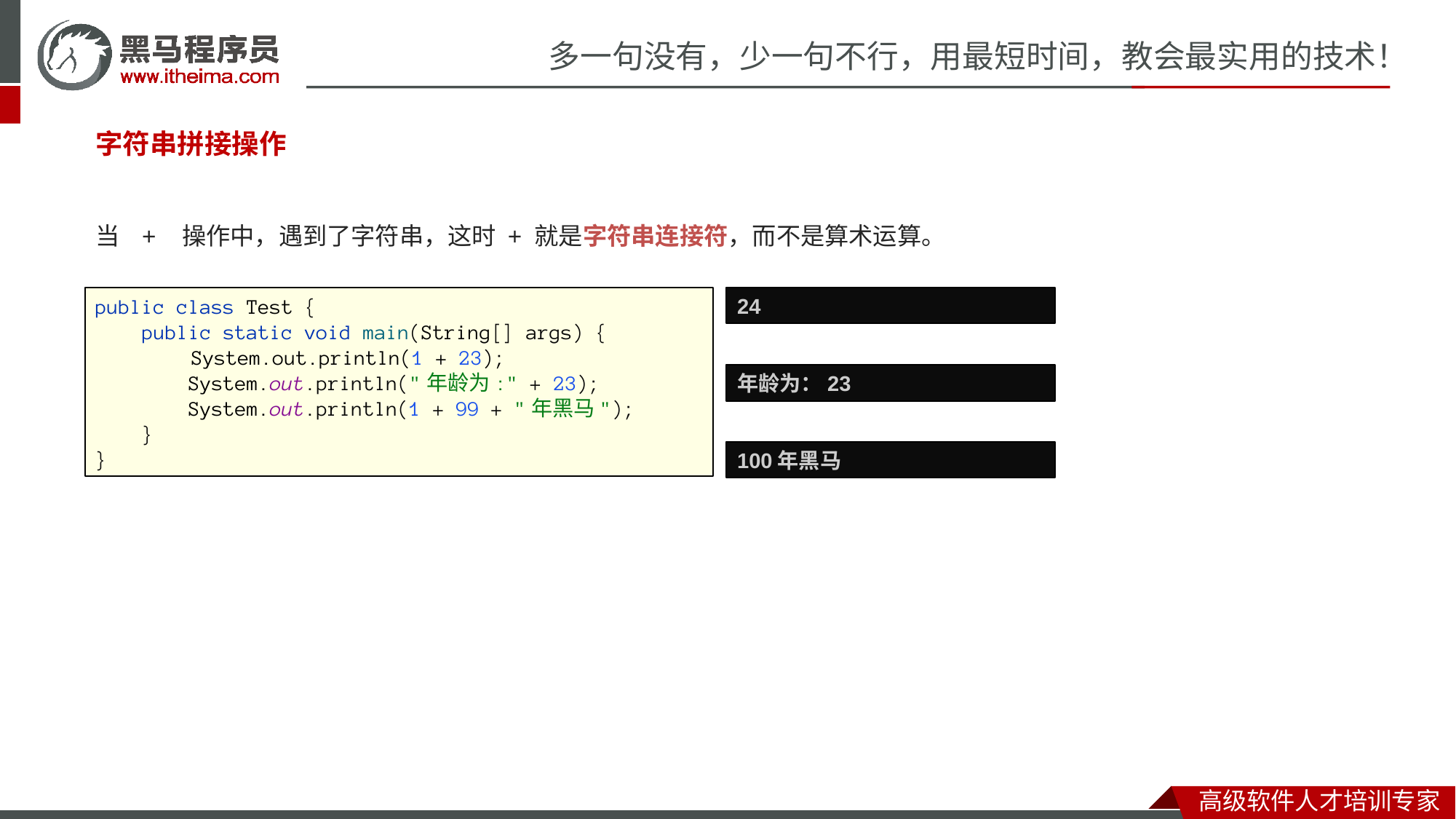

#
字符串拼接操作
当   +   操作中，遇到了字符串，这时 + 就是字符串连接符，而不是算术运算。
public class Test {
    public static void main(String[] args) {
                System.out.println(1 + 23);
        System.out.println("年龄为:" + 23);
        System.out.println(1 + 99 + "年黑马");
    }
}
24
年龄为：23
100年黑马